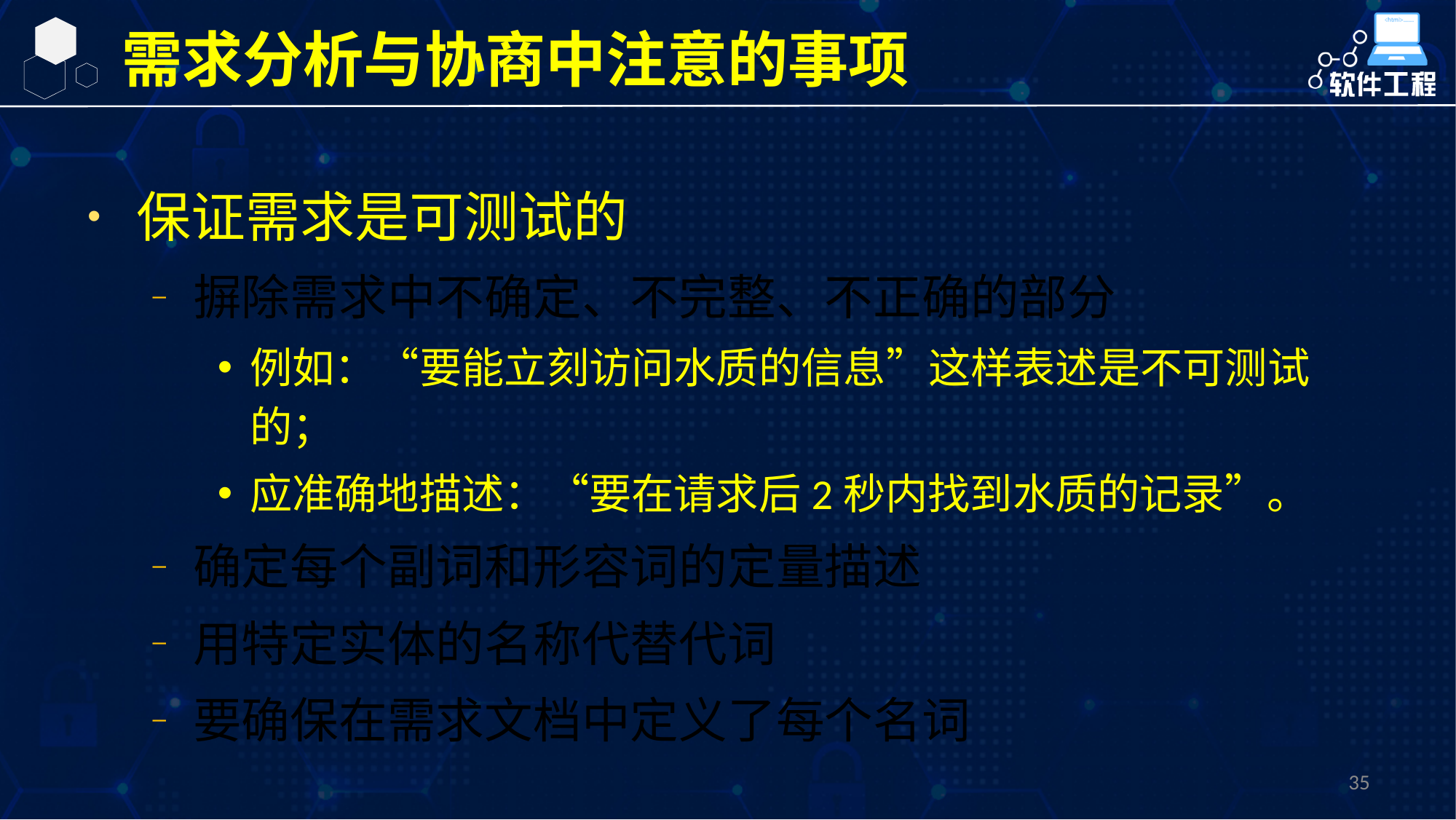

需求分析与协商中注意的事项
保证需求是可测试的
摒除需求中不确定、不完整、不正确的部分
例如：“要能立刻访问水质的信息”这样表述是不可测试的；
应准确地描述：“要在请求后2秒内找到水质的记录”。
确定每个副词和形容词的定量描述
用特定实体的名称代替代词
要确保在需求文档中定义了每个名词

35